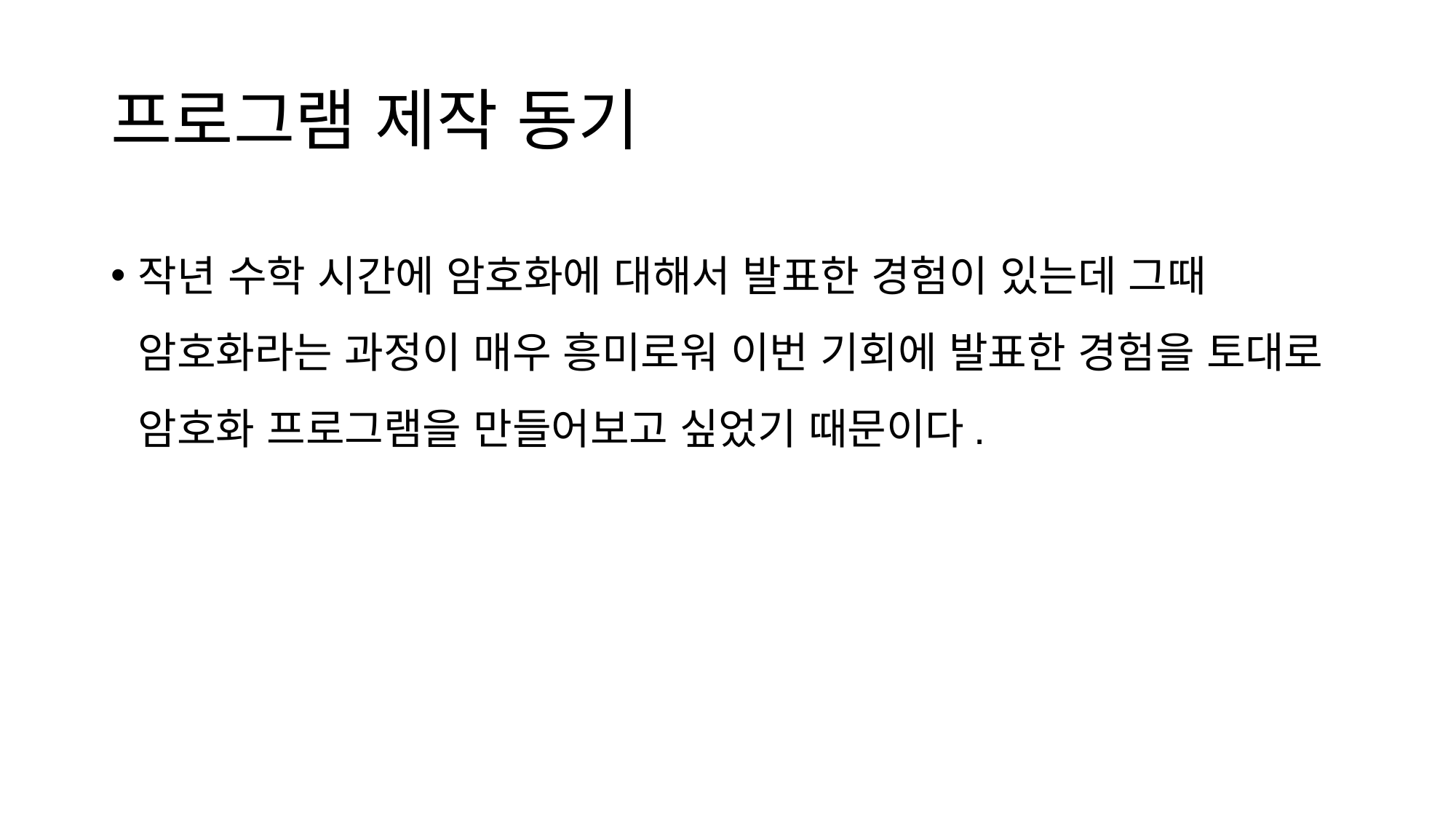

# 프로그램 제작 동기
작년 수학 시간에 암호화에 대해서 발표한 경험이 있는데 그때 암호화라는 과정이 매우 흥미로워 이번 기회에 발표한 경험을 토대로 암호화 프로그램을 만들어보고 싶었기 때문이다.